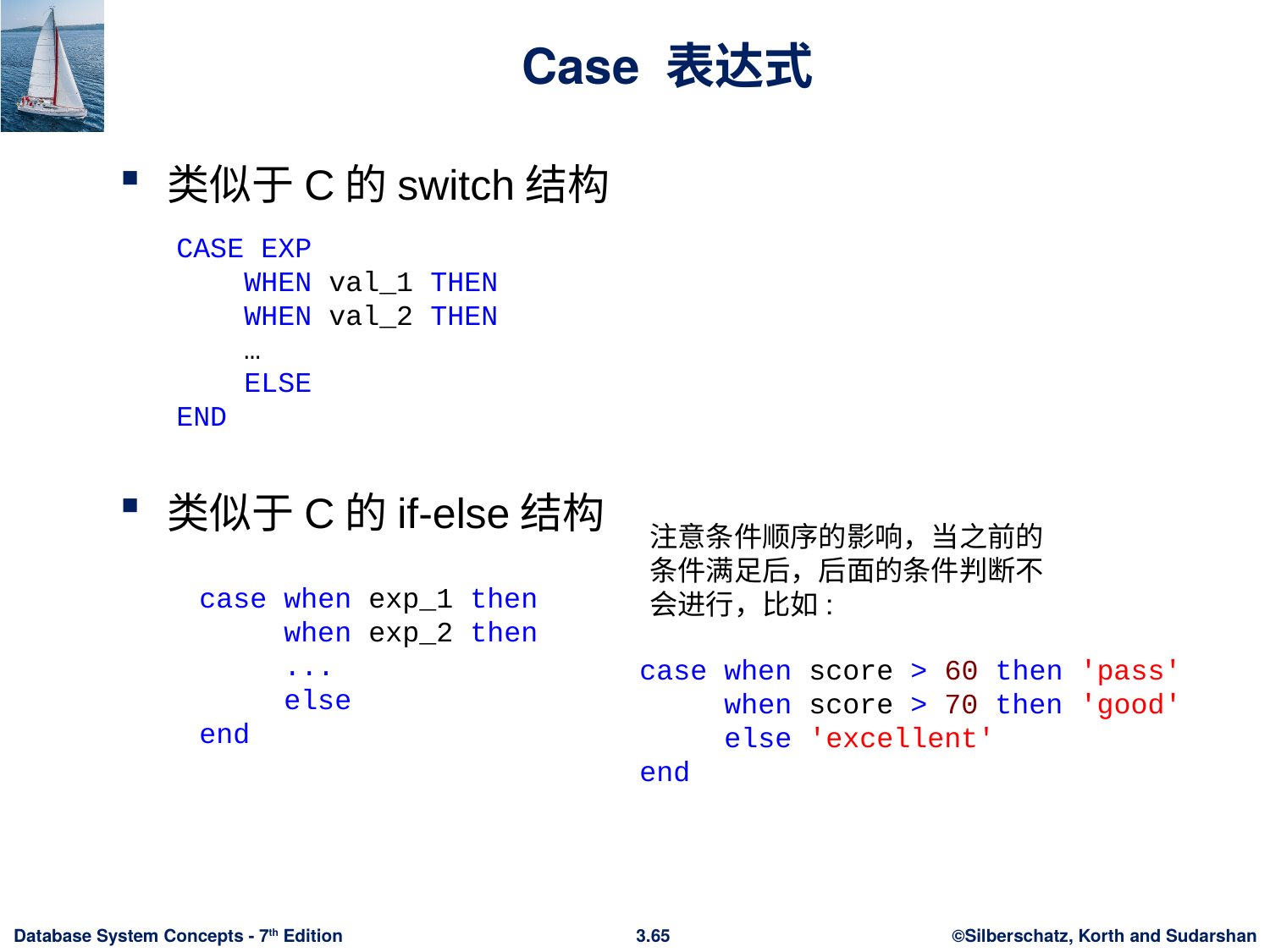

# Case 表达式
类似于C的switch结构

类似于C的if-else结构
CASE EXP
    WHEN val_1 THEN
    WHEN val_2 THEN
    …
    ELSE
END
注意条件顺序的影响，当之前的条件满足后，后面的条件判断不会进行，比如:
case when exp_1 then
     when exp_2 then
     ...
     else
end
case when score > 60 then 'pass'
     when score > 70 then 'good'
     else 'excellent'
end